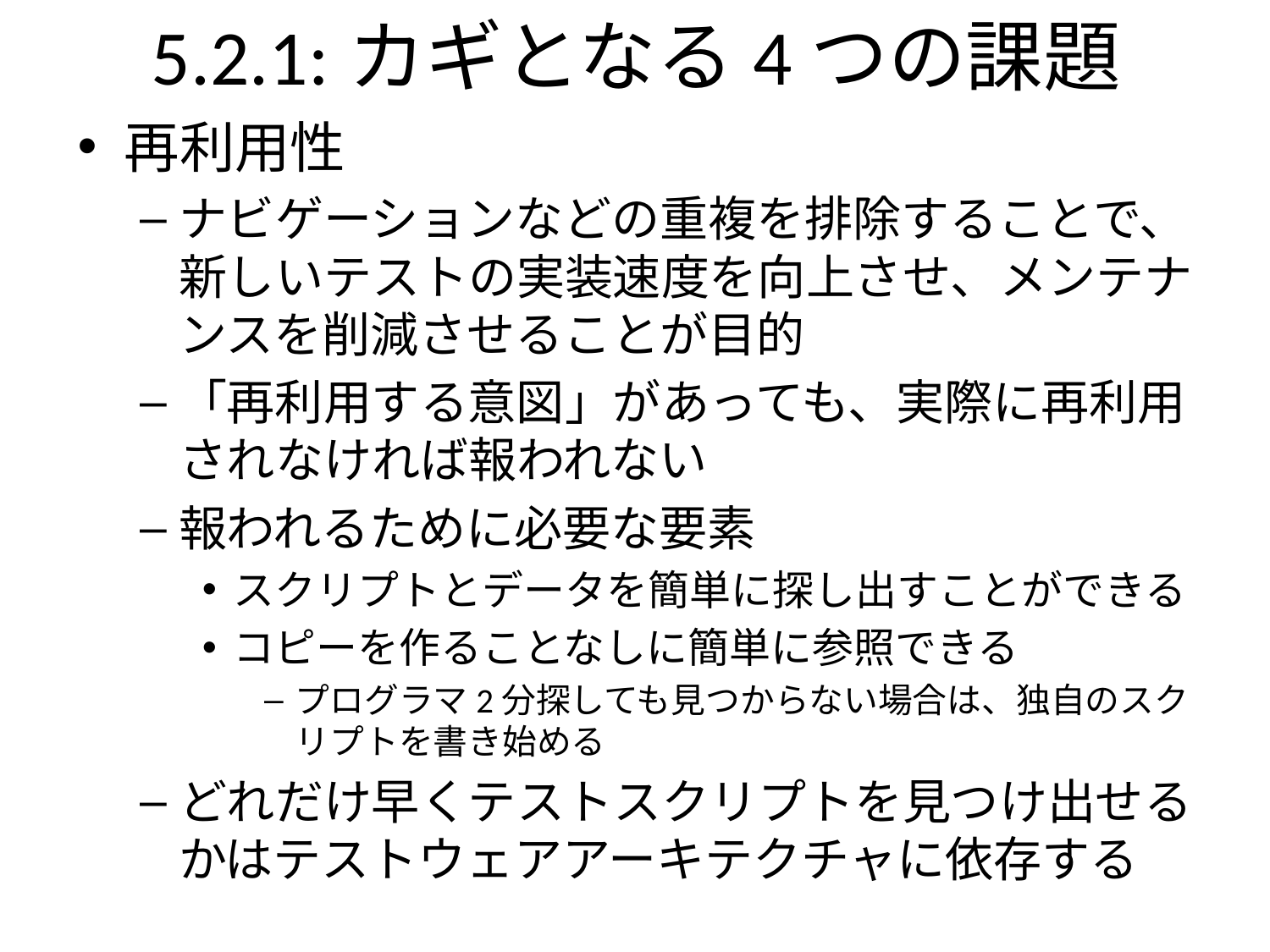

5.2.1:カギとなる4つの課題
再利用性
ナビゲーションなどの重複を排除することで、新しいテストの実装速度を向上させ、メンテナンスを削減させることが目的
「再利用する意図」があっても、実際に再利用されなければ報われない
報われるために必要な要素
スクリプトとデータを簡単に探し出すことができる
コピーを作ることなしに簡単に参照できる
プログラマ2分探しても見つからない場合は、独自のスクリプトを書き始める
どれだけ早くテストスクリプトを見つけ出せるかはテストウェアアーキテクチャに依存する